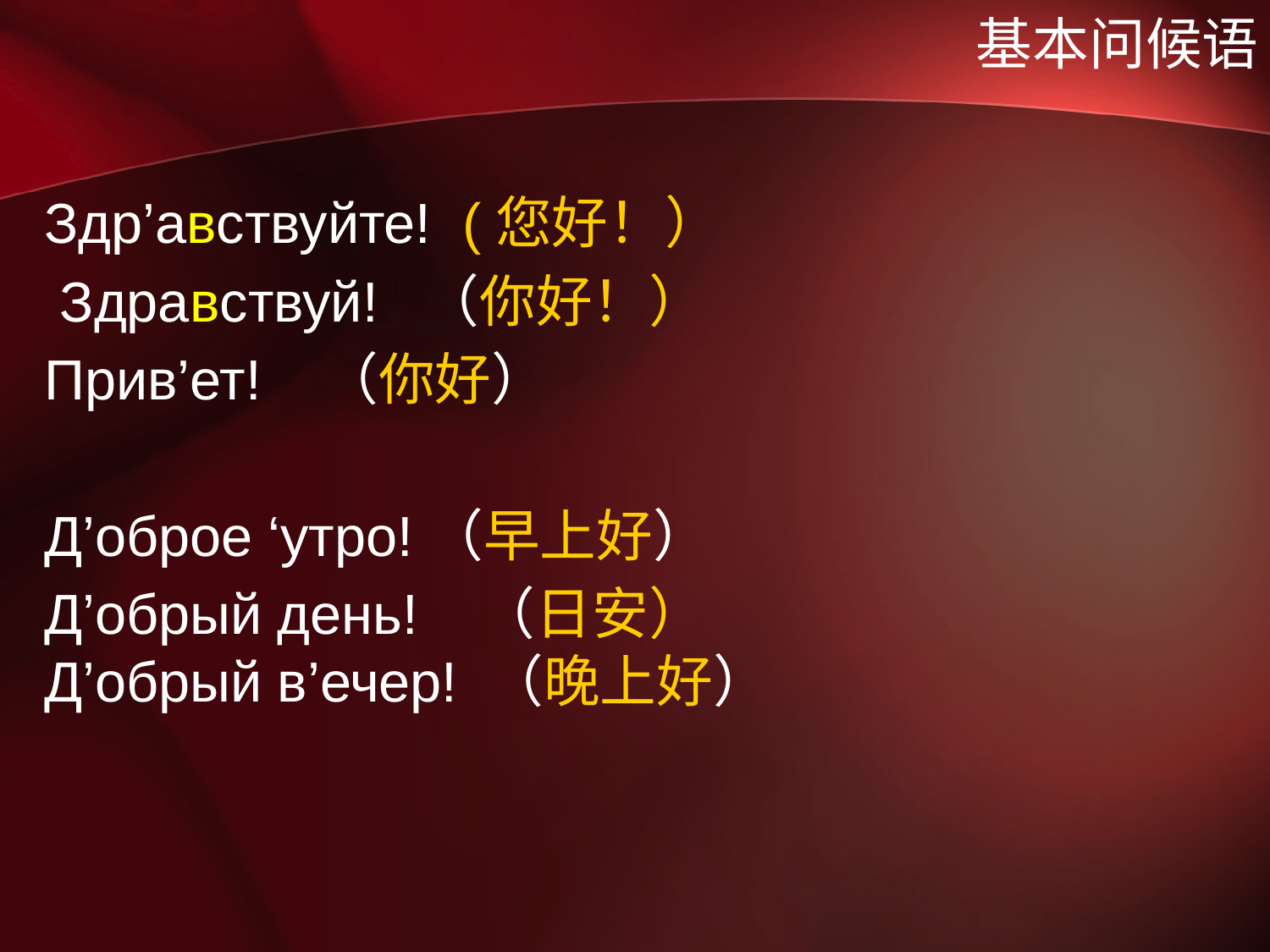

# 基本问候语
Здр’авствуйте!  (您好！）
 Здравствуй!  （你好！）
Прив’ет!   （你好）

Д’оброе ‘утро!（早上好）
Д’обрый день!   （日安）
Д’обрый в’ечер! （晚上好）